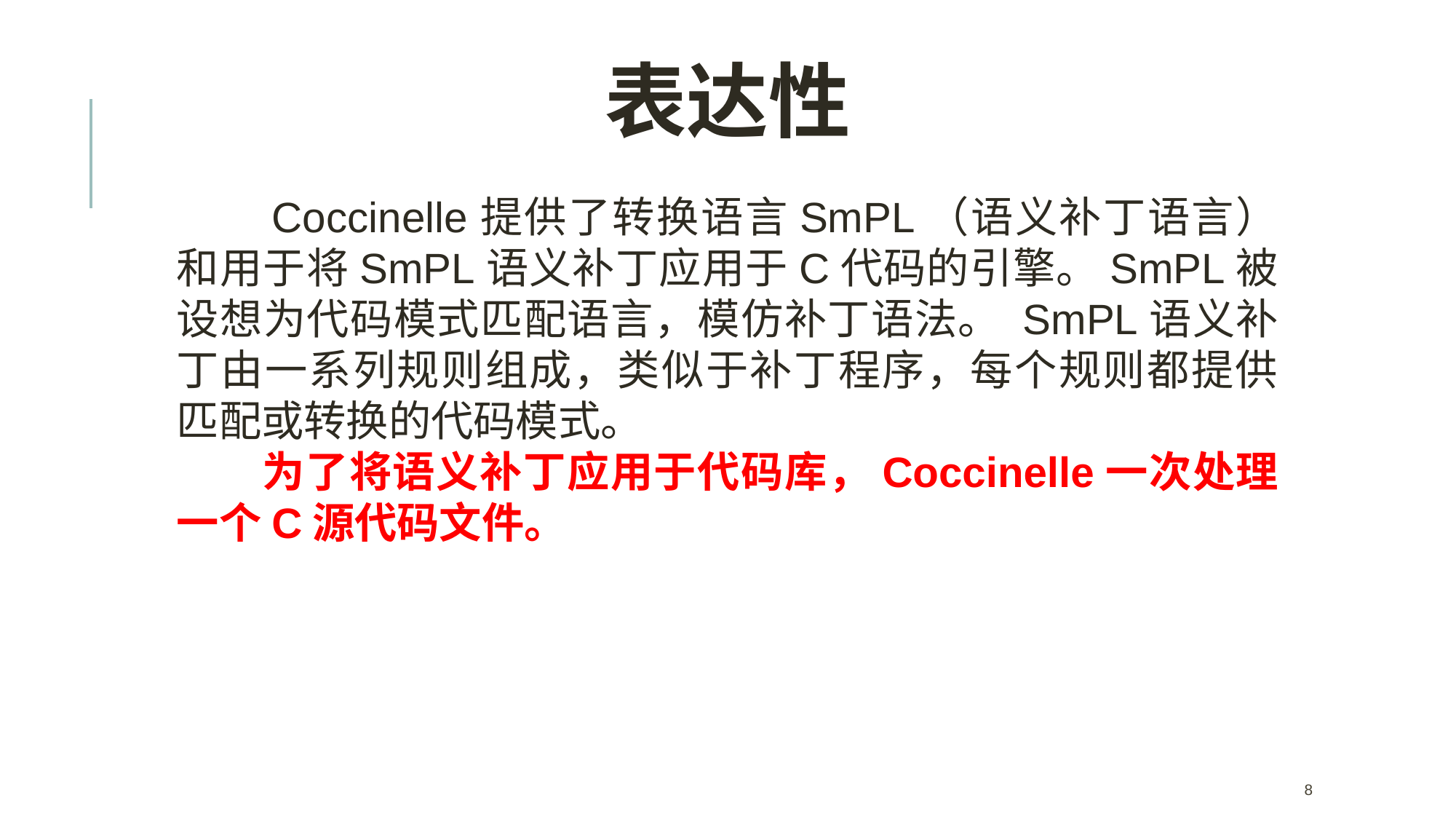

表达性
       Coccinelle提供了转换语言SmPL（语义补丁语言）和用于将SmPL语义补丁应用于C代码的引擎。SmPL被设想为代码模式匹配语言，模仿补丁语法。 SmPL语义补丁由一系列规则组成，类似于补丁程序，每个规则都提供匹配或转换的代码模式。
       为了将语义补丁应用于代码库，Coccinelle一次处理一个C源代码文件。
8